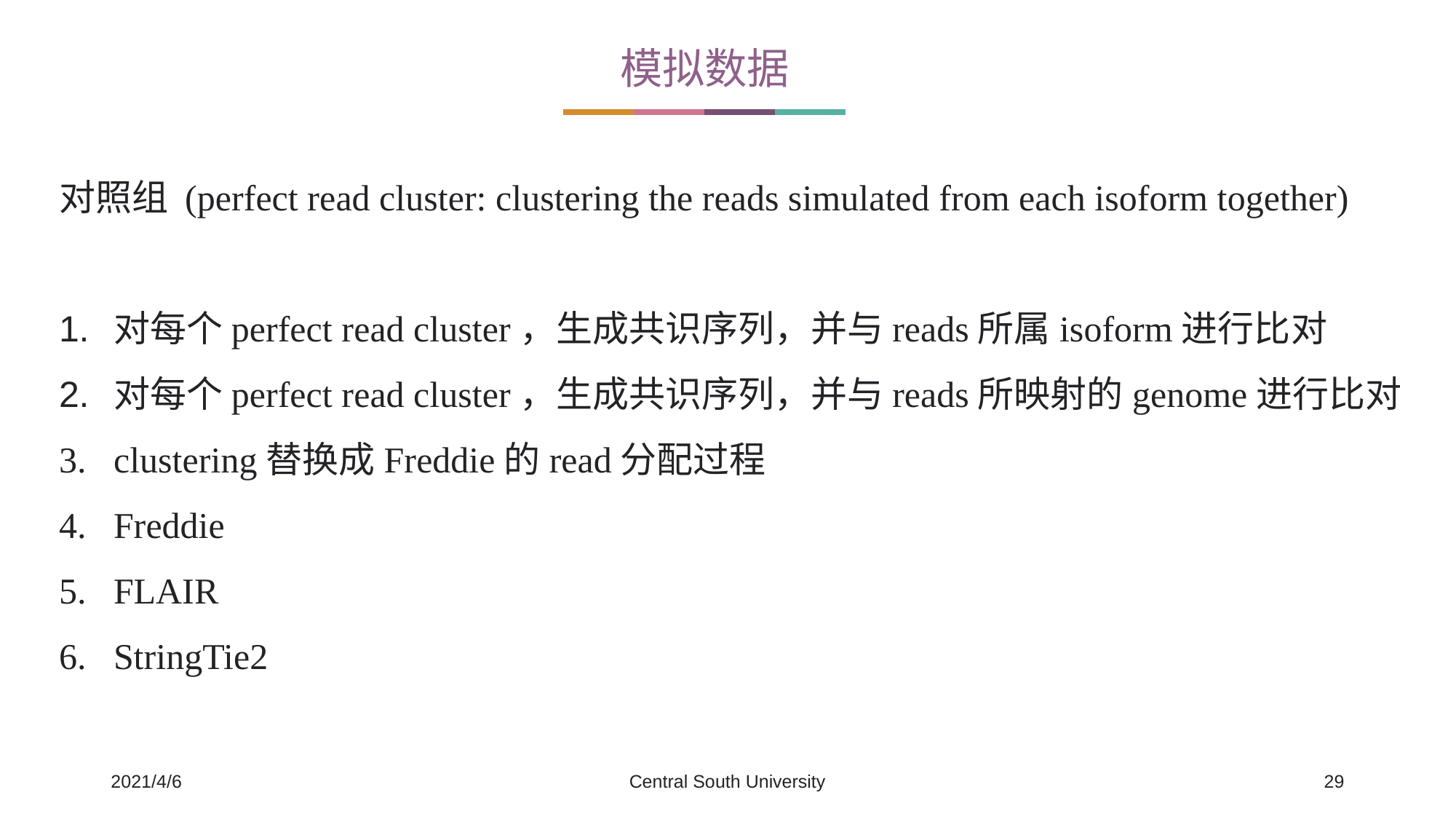

模拟数据
对照组 (perfect read cluster: clustering the reads simulated from each isoform together)

对每个perfect read cluster，生成共识序列，并与reads所属isoform进行比对
对每个perfect read cluster，生成共识序列，并与reads所映射的genome进行比对
clustering替换成Freddie的read分配过程
Freddie
FLAIR
StringTie2

Central South University
2021/4/6
29